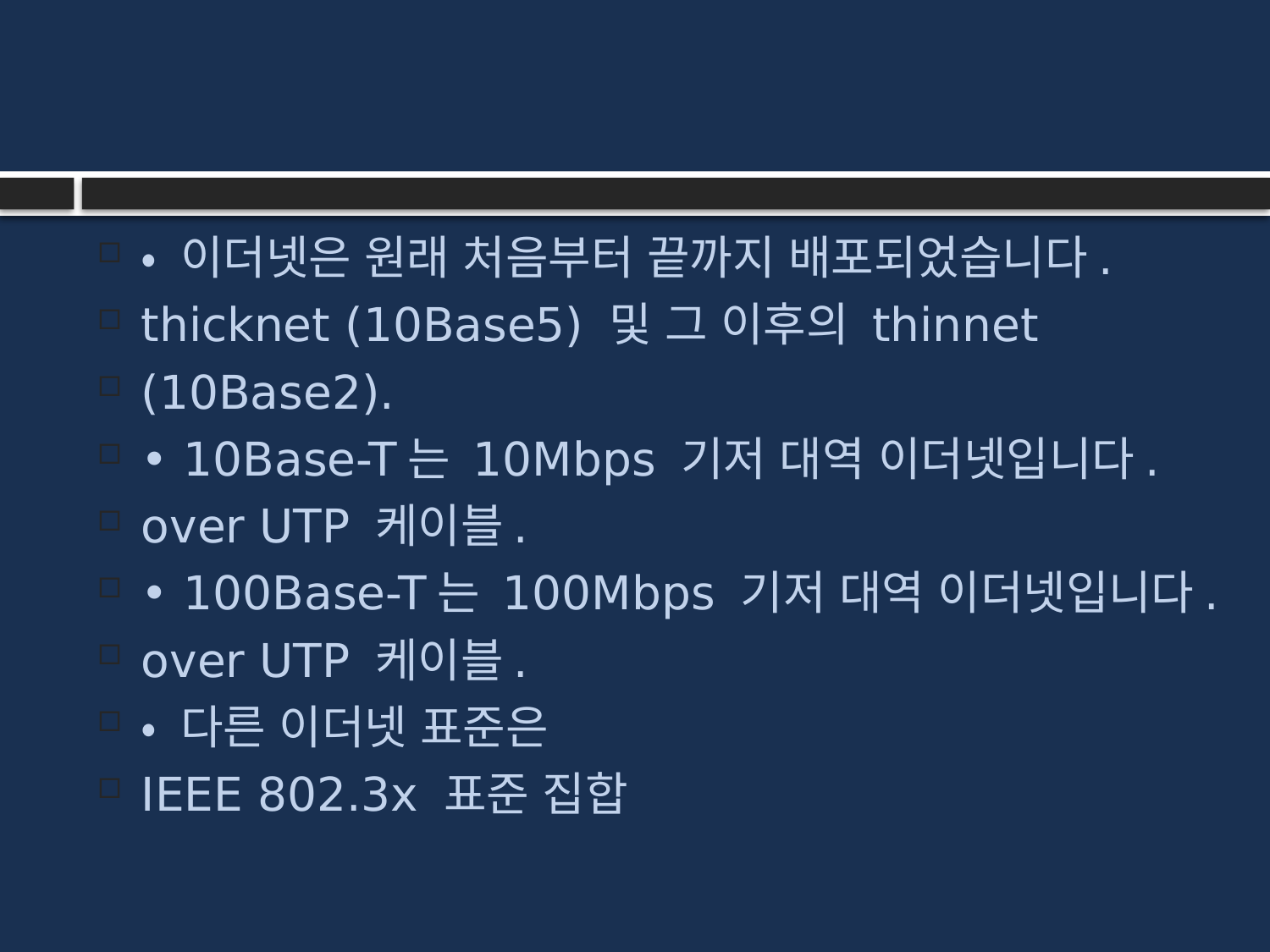

#
• 이더넷은 원래 처음부터 끝까지 배포되었습니다.
thicknet (10Base5) 및 그 이후의 thinnet
(10Base2).
• 10Base-T는 10Mbps 기저 대역 이더넷입니다.
over UTP 케이블.
• 100Base-T는 100Mbps 기저 대역 이더넷입니다.
over UTP 케이블.
• 다른 이더넷 표준은
IEEE 802.3x 표준 집합